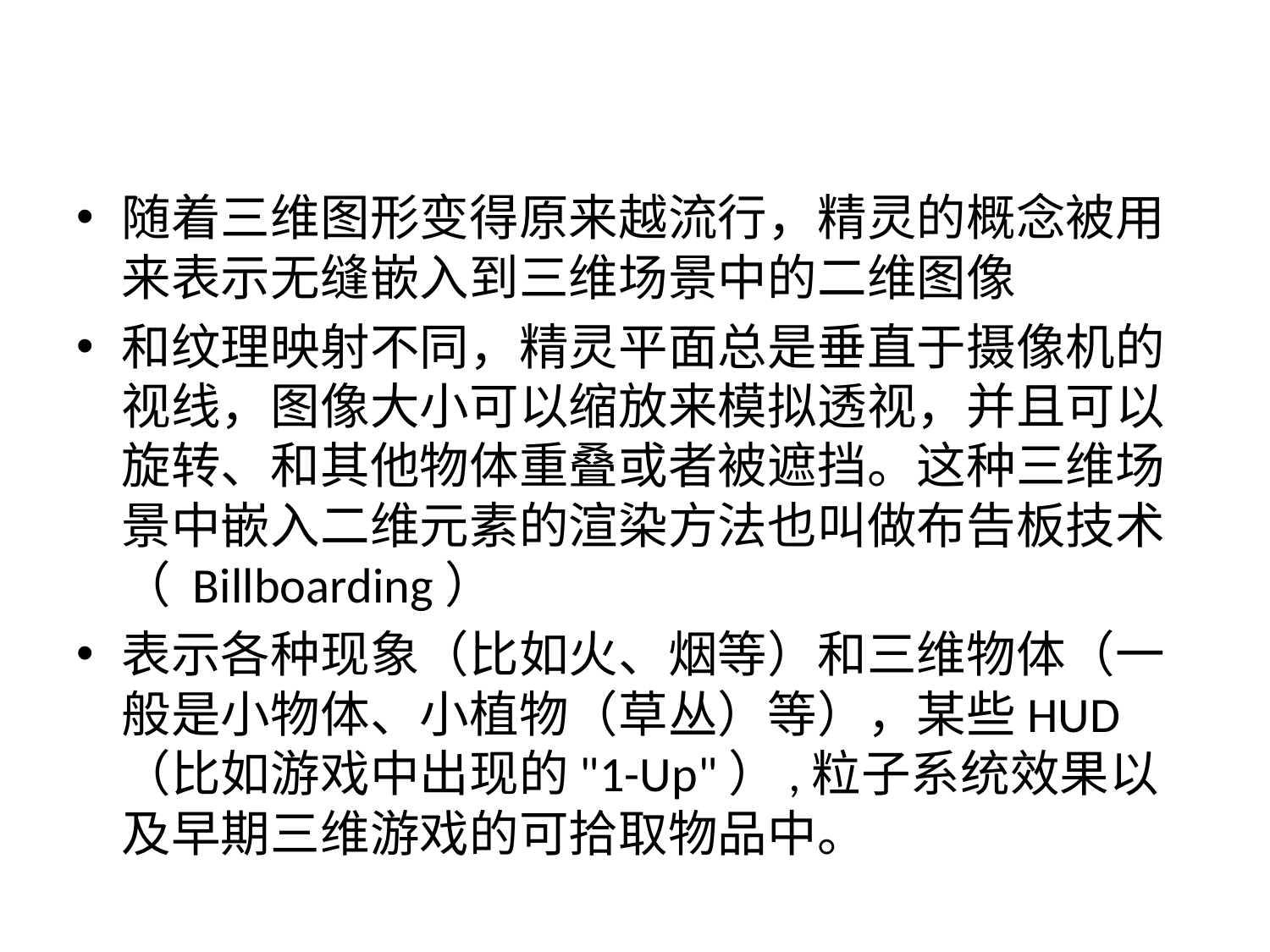

#
随着三维图形变得原来越流行，精灵的概念被用来表示无缝嵌入到三维场景中的二维图像
和纹理映射不同，精灵平面总是垂直于摄像机的视线，图像大小可以缩放来模拟透视，并且可以旋转、和其他物体重叠或者被遮挡。这种三维场景中嵌入二维元素的渲染方法也叫做布告板技术（ Billboarding）
表示各种现象（比如火、烟等）和三维物体（一般是小物体、小植物（草丛）等），某些HUD（比如游戏中出现的"1-Up"）,粒子系统效果以及早期三维游戏的可拾取物品中。